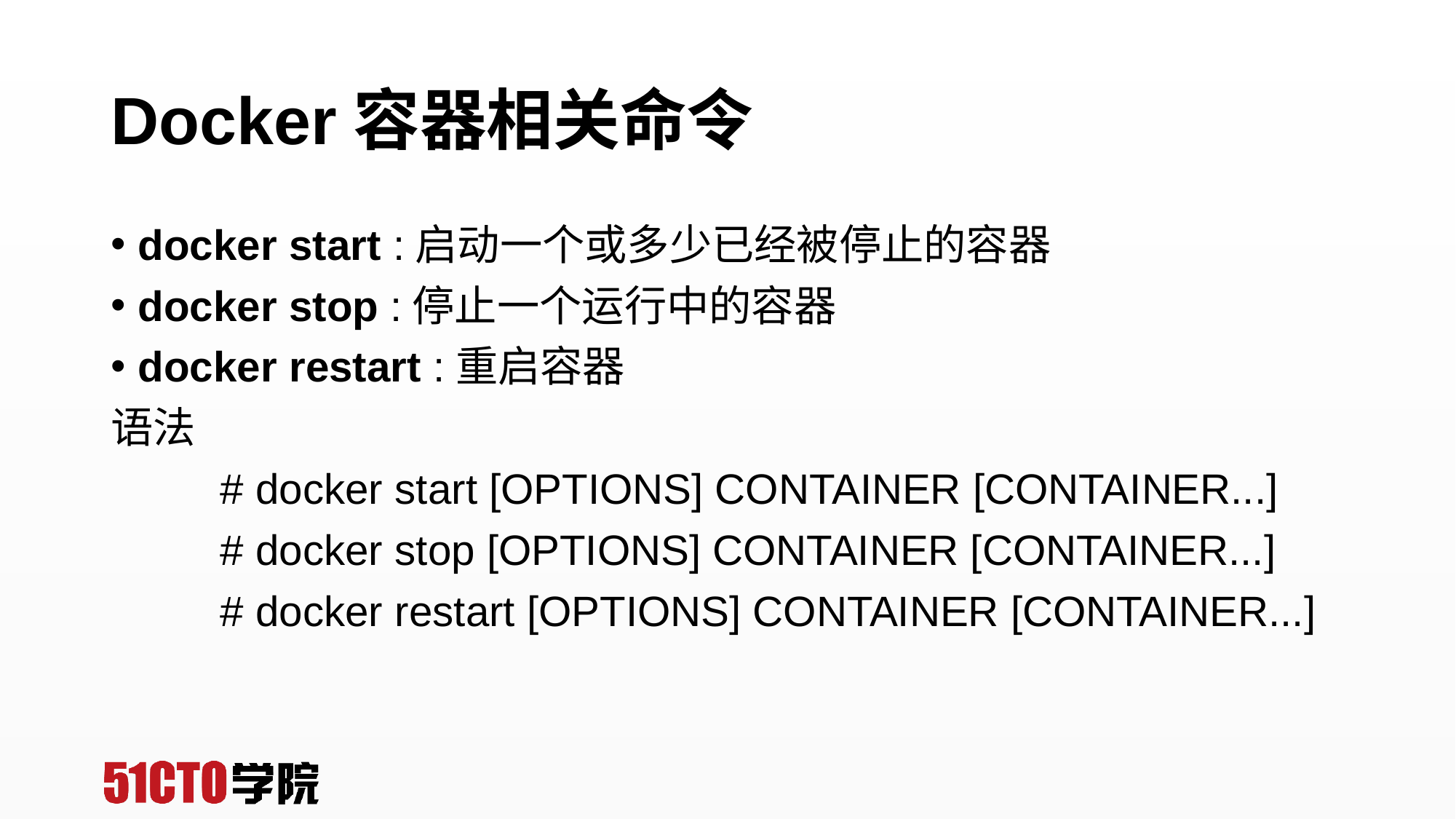

# Docker容器相关命令
docker start :启动一个或多少已经被停止的容器
docker stop :停止一个运行中的容器
docker restart :重启容器
语法
	# docker start [OPTIONS] CONTAINER [CONTAINER...]
	# docker stop [OPTIONS] CONTAINER [CONTAINER...]
	# docker restart [OPTIONS] CONTAINER [CONTAINER...]